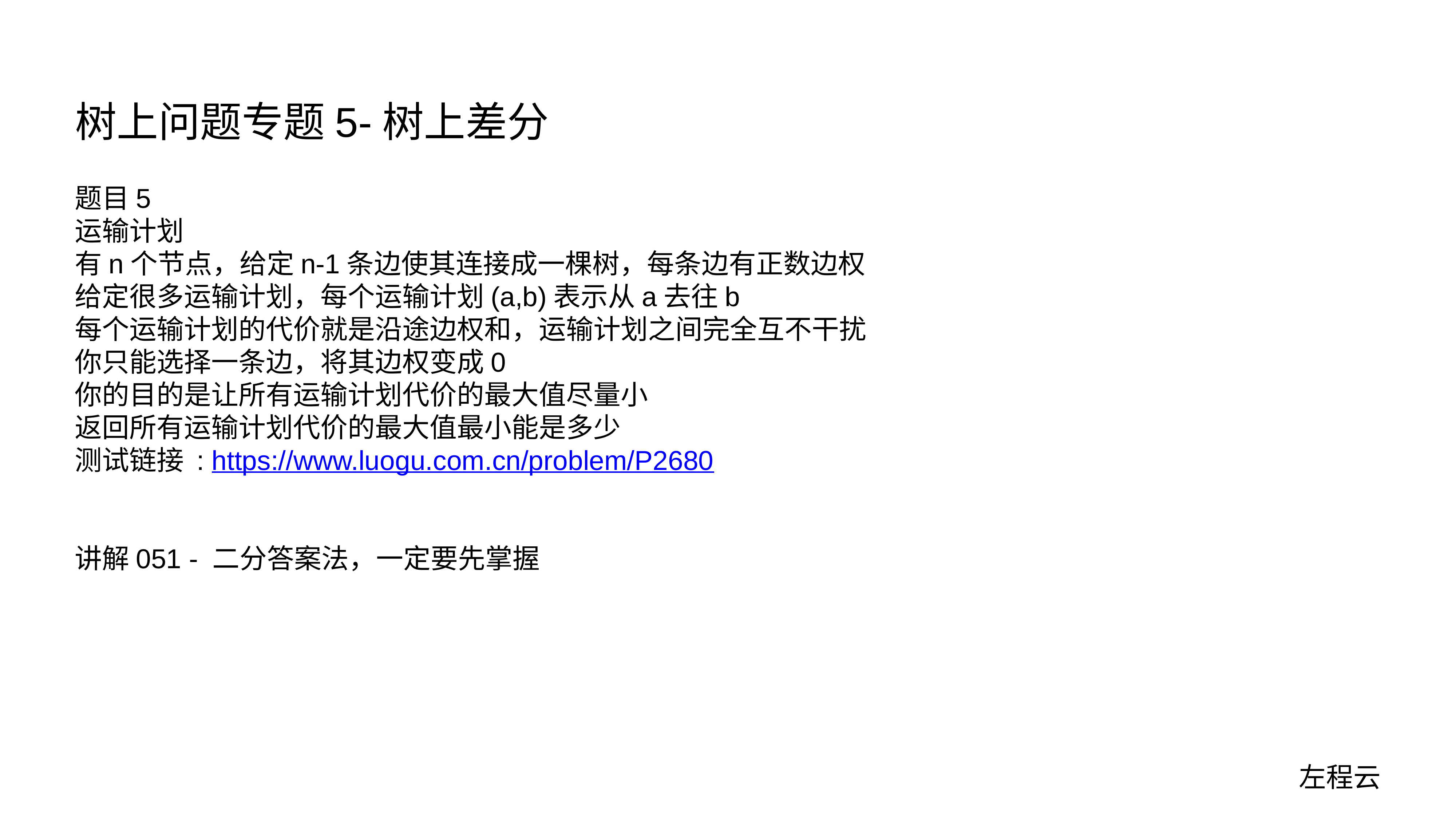

# 树上问题专题5-树上差分
题目5
运输计划
有n个节点，给定n-1条边使其连接成一棵树，每条边有正数边权
给定很多运输计划，每个运输计划(a,b)表示从a去往b
每个运输计划的代价就是沿途边权和，运输计划之间完全互不干扰
你只能选择一条边，将其边权变成0
你的目的是让所有运输计划代价的最大值尽量小
返回所有运输计划代价的最大值最小能是多少
测试链接 : https://www.luogu.com.cn/problem/P2680

讲解051 - 二分答案法，一定要先掌握
左程云